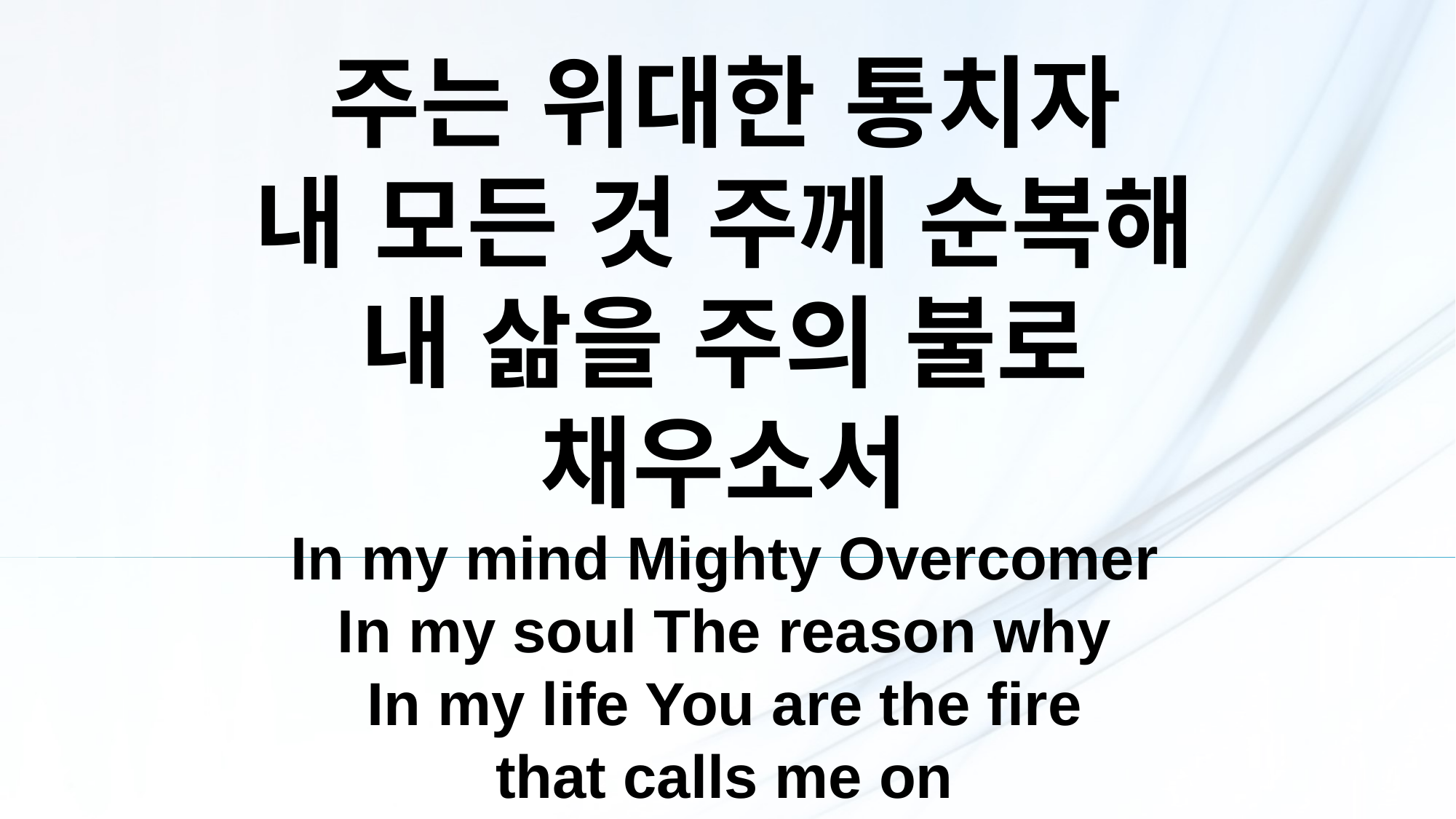

# 주는 위대한 통치자 내 모든 것 주께 순복해 내 삶을 주의 불로 채우소서 In my mind Mighty Overcomer In my soul The reason why In my life You are the fire that calls me on